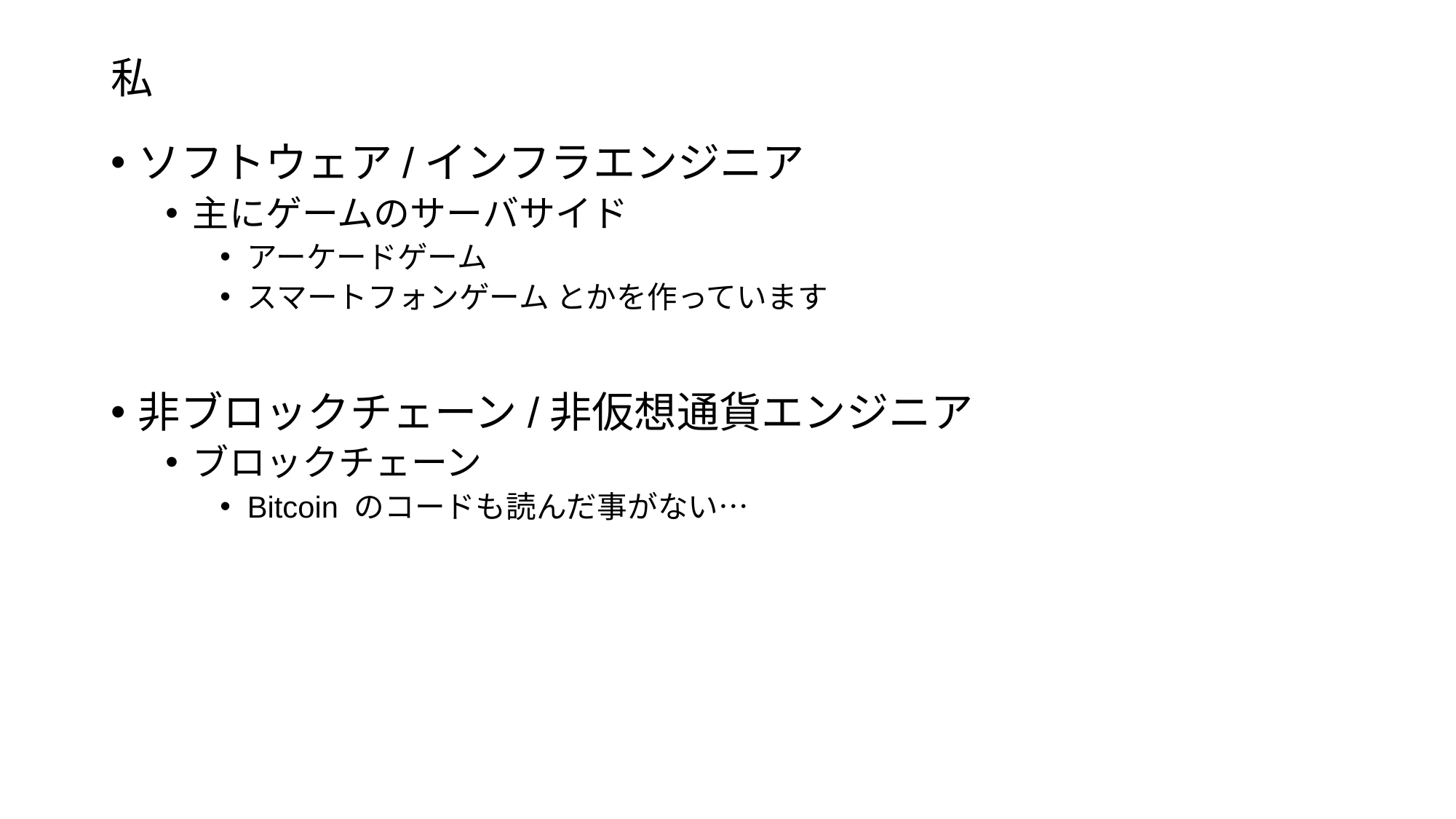

# 私
ソフトウェア/インフラエンジニア
主にゲームのサーバサイド
アーケードゲーム
スマートフォンゲーム とかを作っています

非ブロックチェーン/非仮想通貨エンジニア
ブロックチェーン
Bitcoin のコードも読んだ事がない…